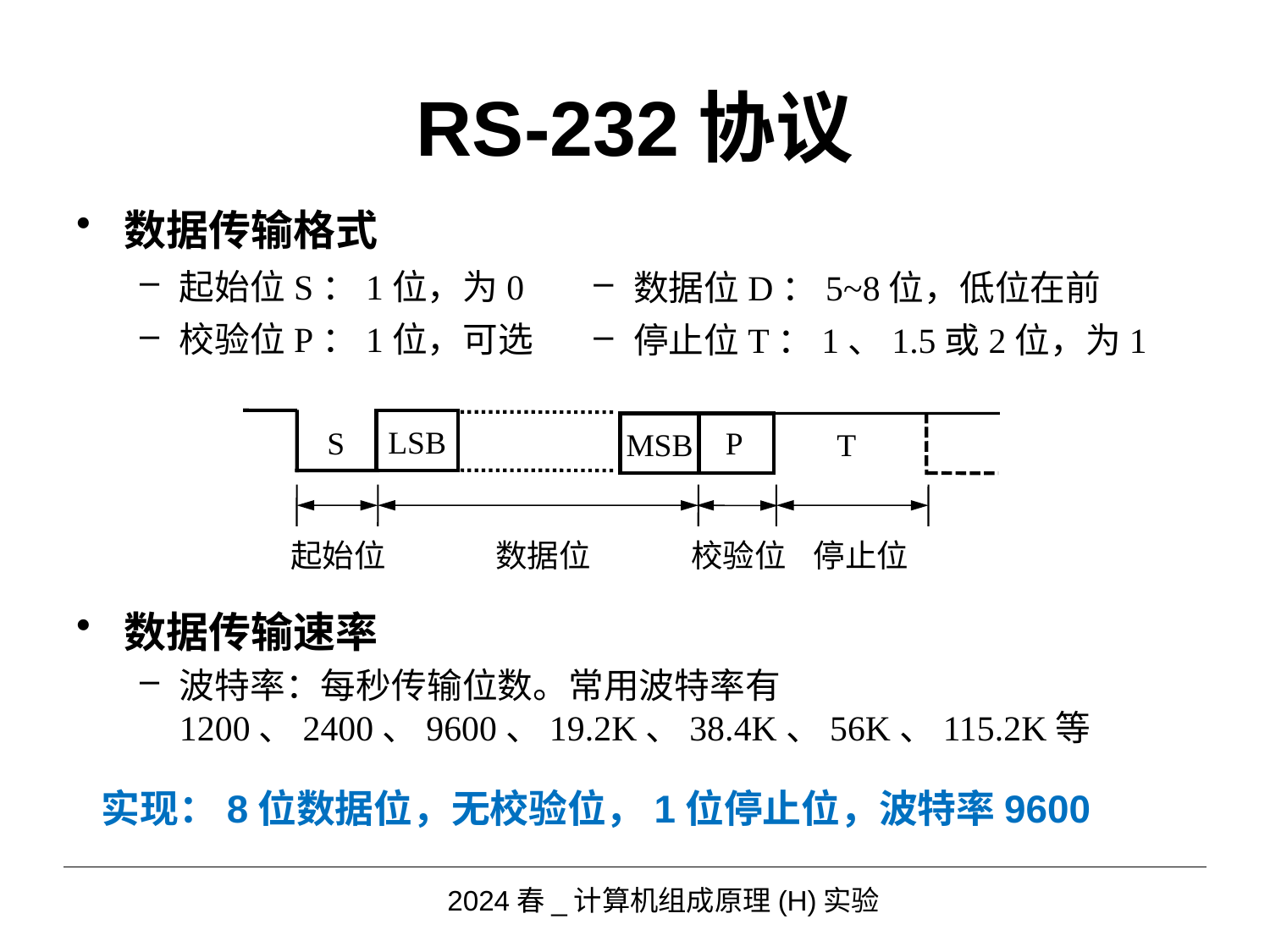

# RS-232协议
数据传输格式
起始位S：1位，为0
校验位P：1位，可选

数据传输速率
波特率：每秒传输位数。常用波特率有1200、2400、9600、19.2K、38.4K、56K、115.2K等
数据位D：5~8位，低位在前
停止位T：1、1.5或2位，为1

LSB
S
P
MSB
T

起始位
校验位
停止位
数据位
实现：8位数据位，无校验位，1位停止位，波特率9600

2024春_计算机组成原理(H)实验
12